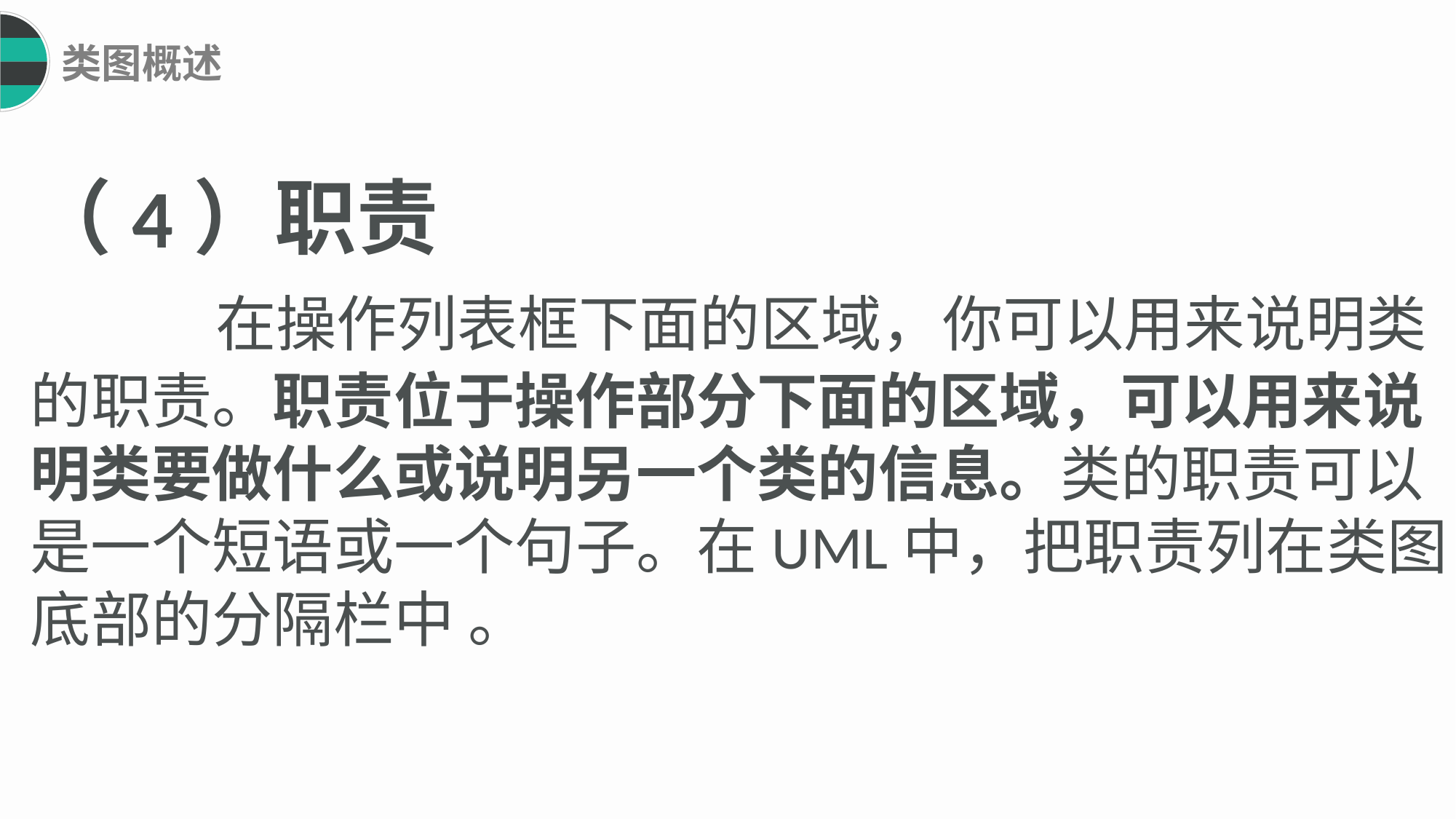

类图概述
（4）职责
         在操作列表框下面的区域，你可以用来说明类的职责。职责位于操作部分下面的区域，可以用来说明类要做什么或说明另一个类的信息。类的职责可以是一个短语或一个句子。在UML中，把职责列在类图底部的分隔栏中 。